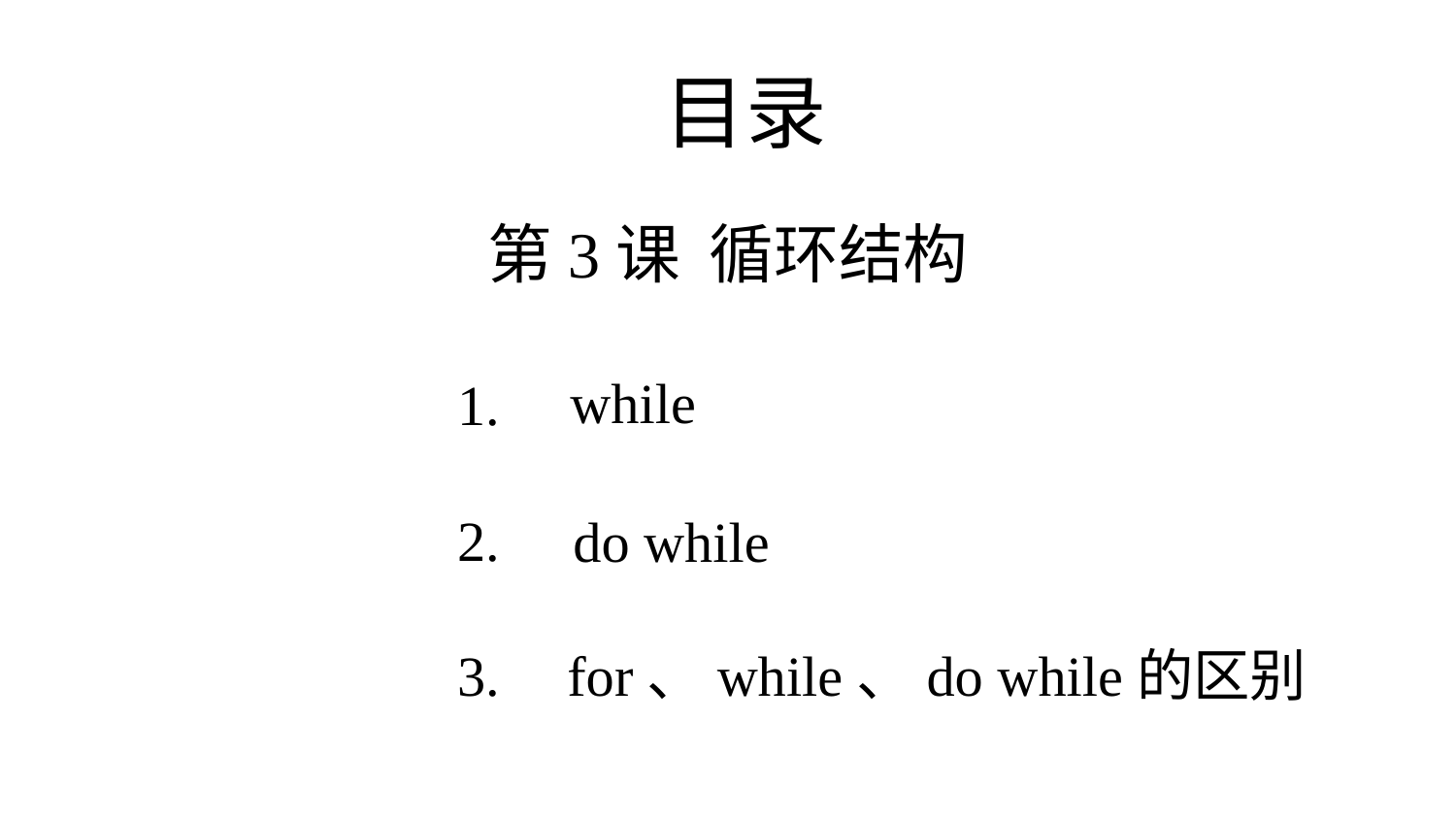

# 目录
第3课  循环结构

  for、while、do while的区别
while
 do while
3